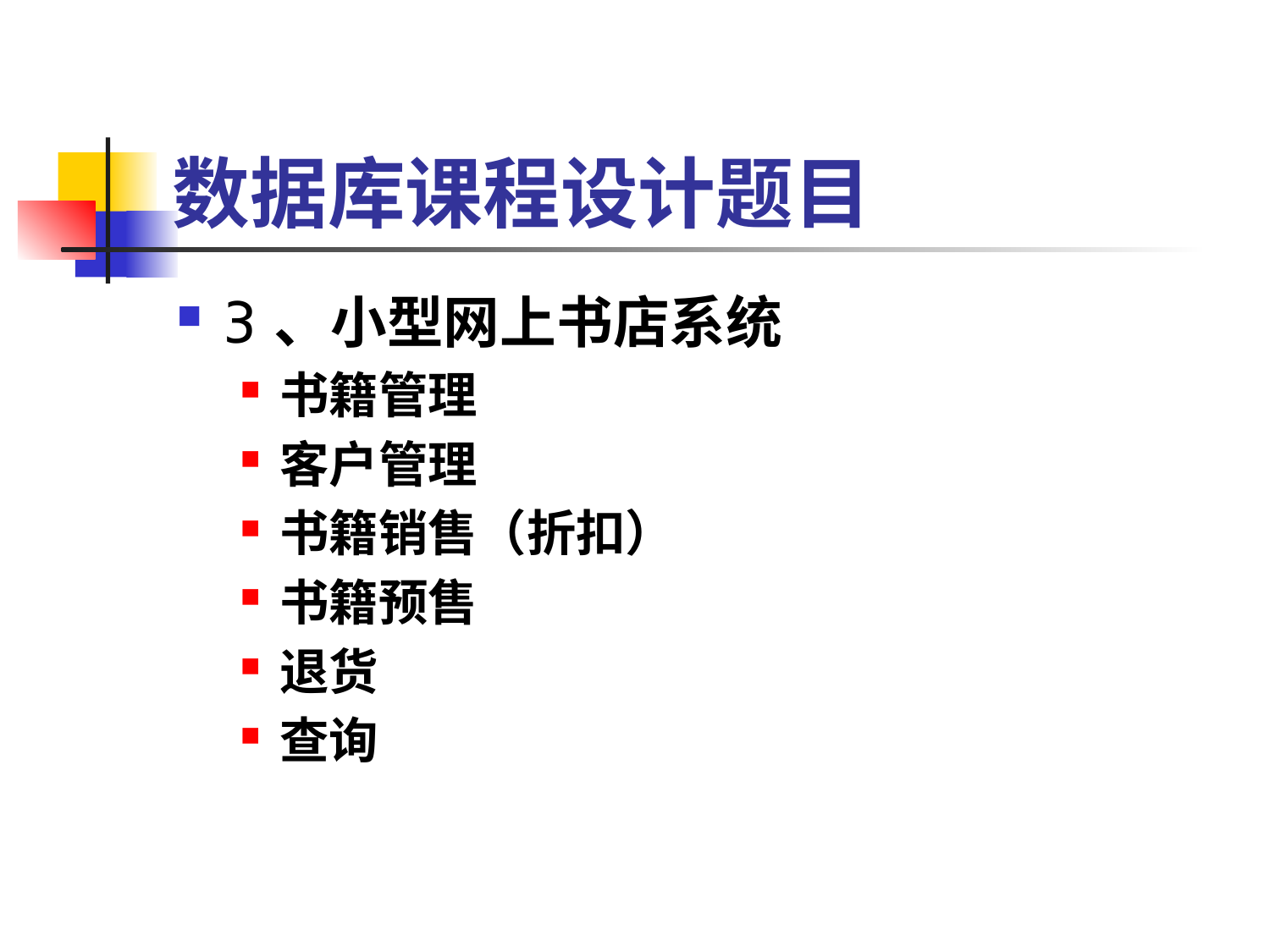

# 数据库课程设计题目
3、小型网上书店系统
书籍管理
客户管理
书籍销售（折扣）
书籍预售
退货
查询
11